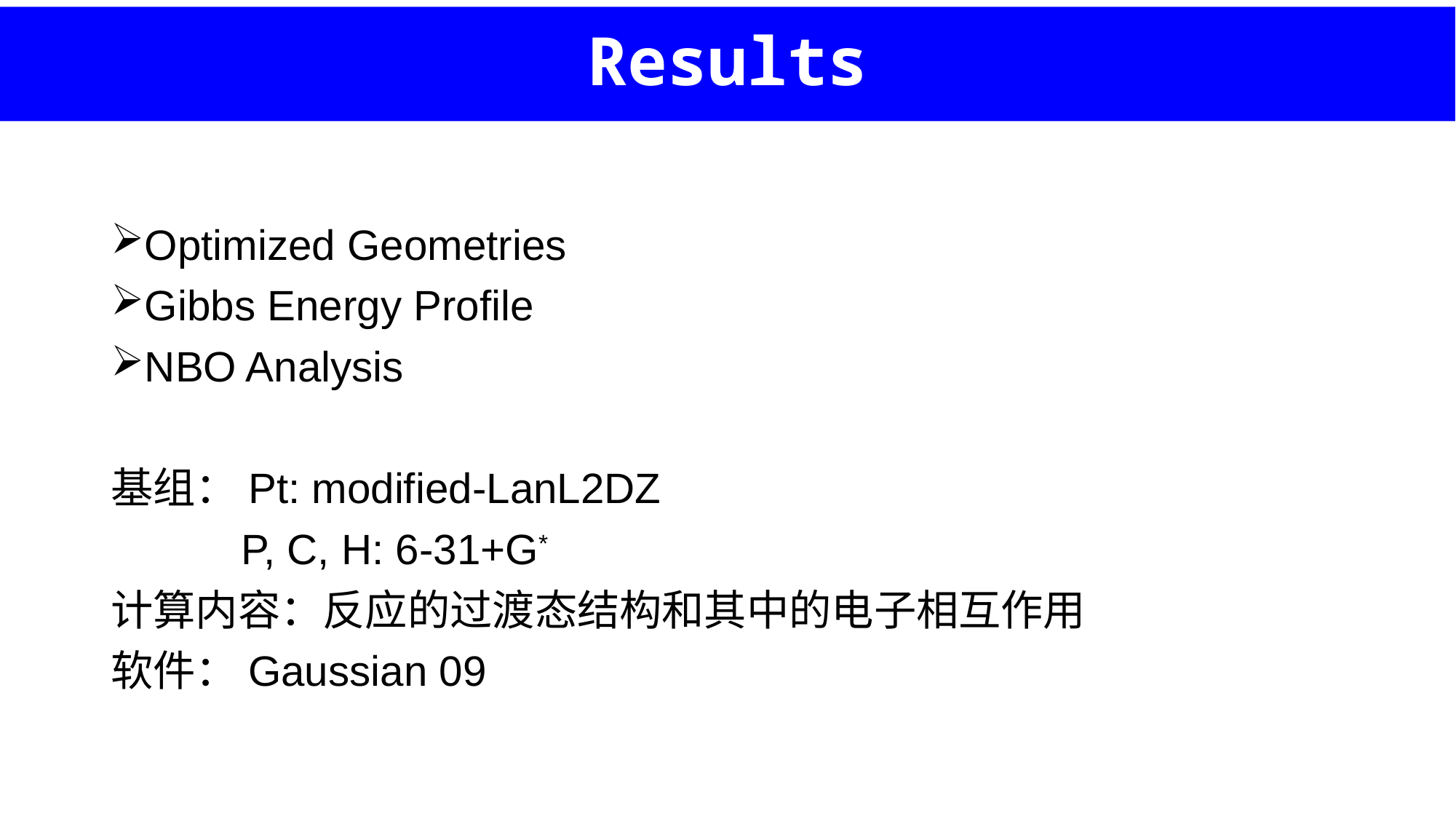

# Results
Optimized Geometries
Gibbs Energy Profile
NBO Analysis

基组：Pt: modified-LanL2DZ
           P, C, H: 6-31+G*
计算内容：反应的过渡态结构和其中的电子相互作用
软件：Gaussian 09